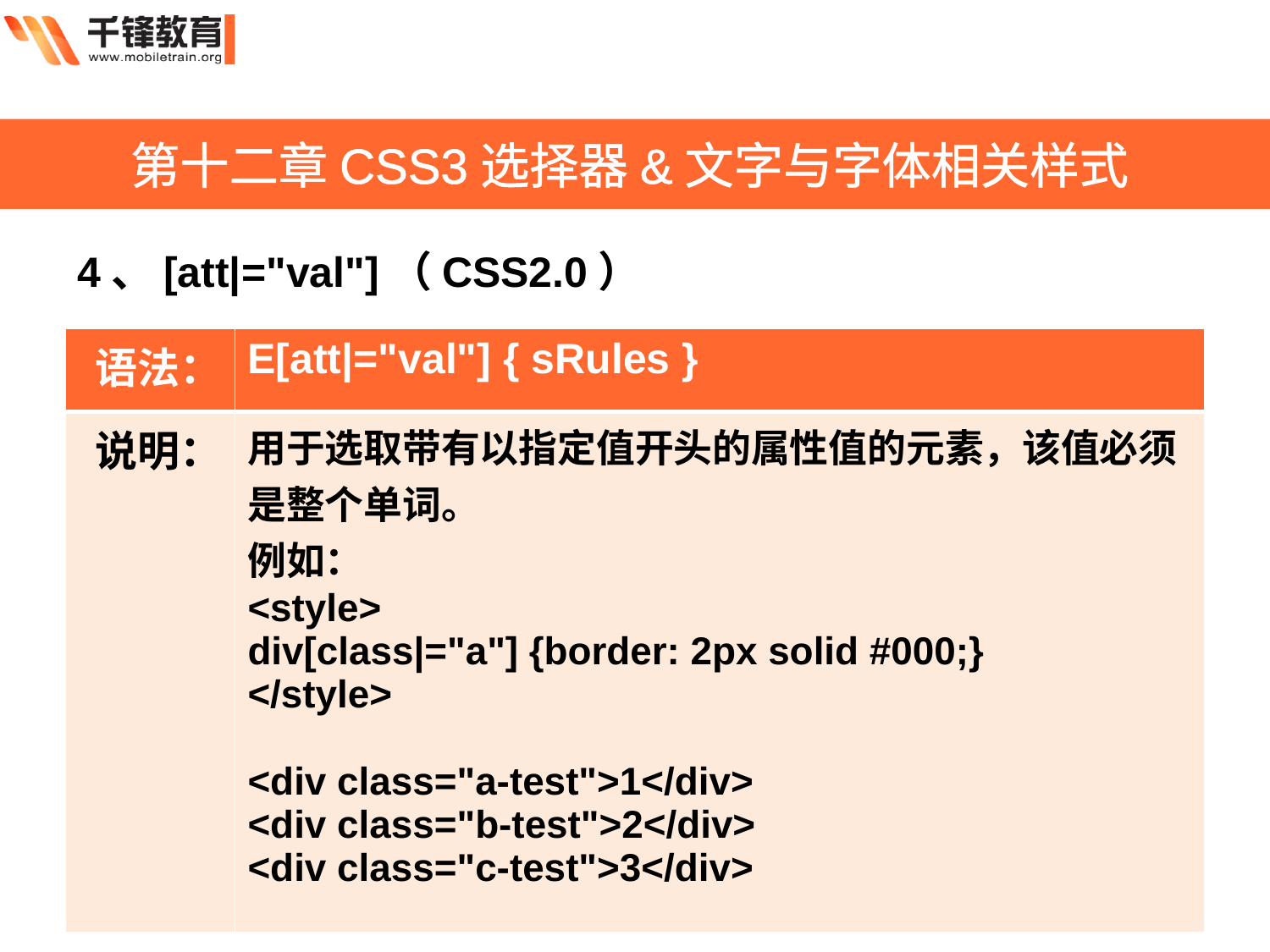

第十二章CSS3选择器&文字与字体相关样式
4、[att|="val"]（CSS2.0）

| 语法： | E[att|="val"] { sRules } |
| --- | --- |
| 说明： | 用于选取带有以指定值开头的属性值的元素，该值必须是整个单词。 例如： <style> div[class|="a"] {border: 2px solid #000;} </style> <div class="a-test">1</div> <div class="b-test">2</div> <div class="c-test">3</div> |